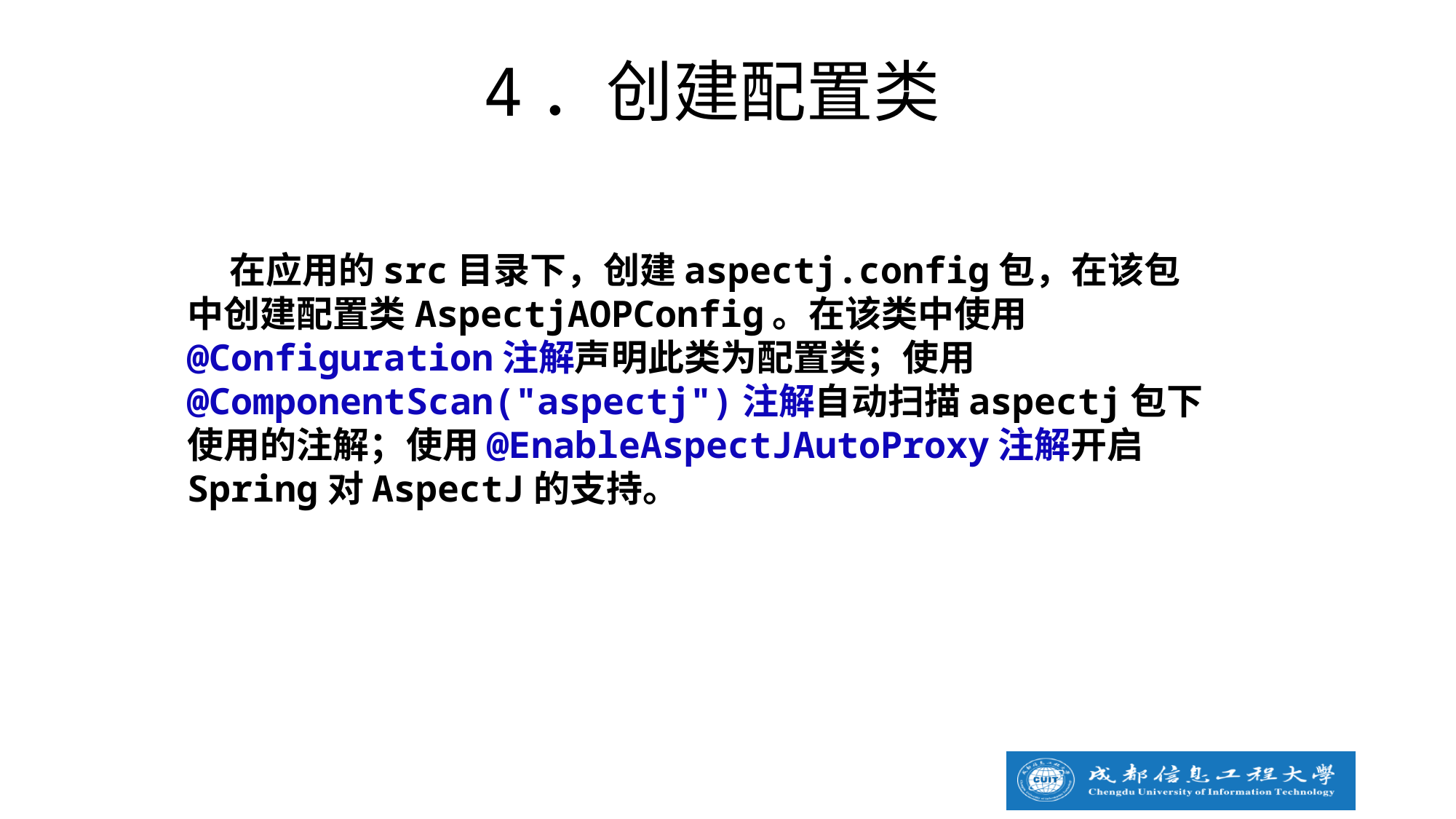

4．创建配置类
    在应用的src目录下，创建aspectj.config包，在该包中创建配置类AspectjAOPConfig。在该类中使用@Configuration注解声明此类为配置类；使用@ComponentScan("aspectj")注解自动扫描aspectj包下使用的注解；使用@EnableAspectJAutoProxy注解开启Spring对AspectJ的支持。